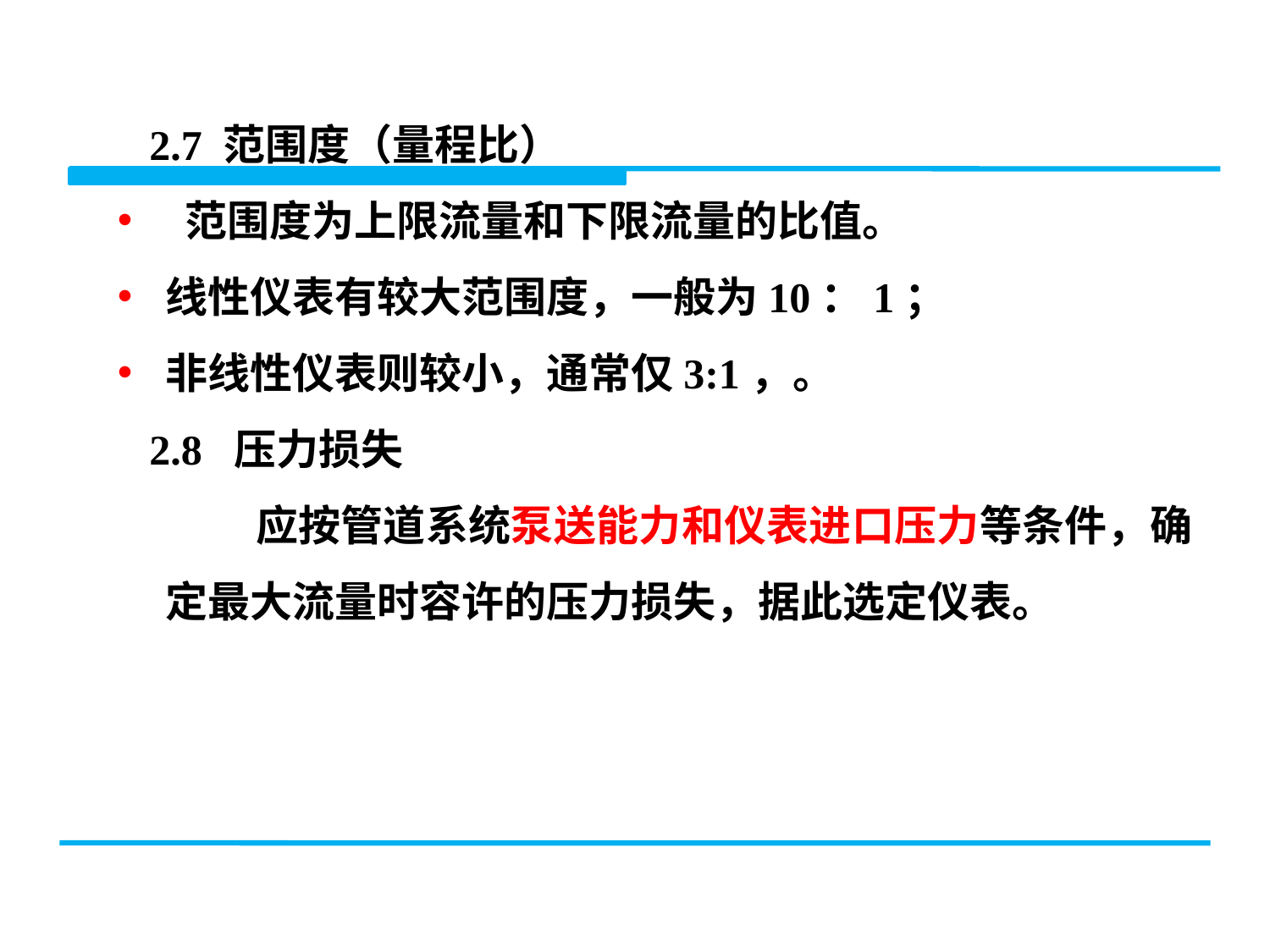

2.7 范围度（量程比）
 范围度为上限流量和下限流量的比值。
线性仪表有较大范围度，一般为10：1；
非线性仪表则较小，通常仅3:1，。
   2.8  压力损失
             应按管道系统泵送能力和仪表进口压力等条件，确定最大流量时容许的压力损失，据此选定仪表。